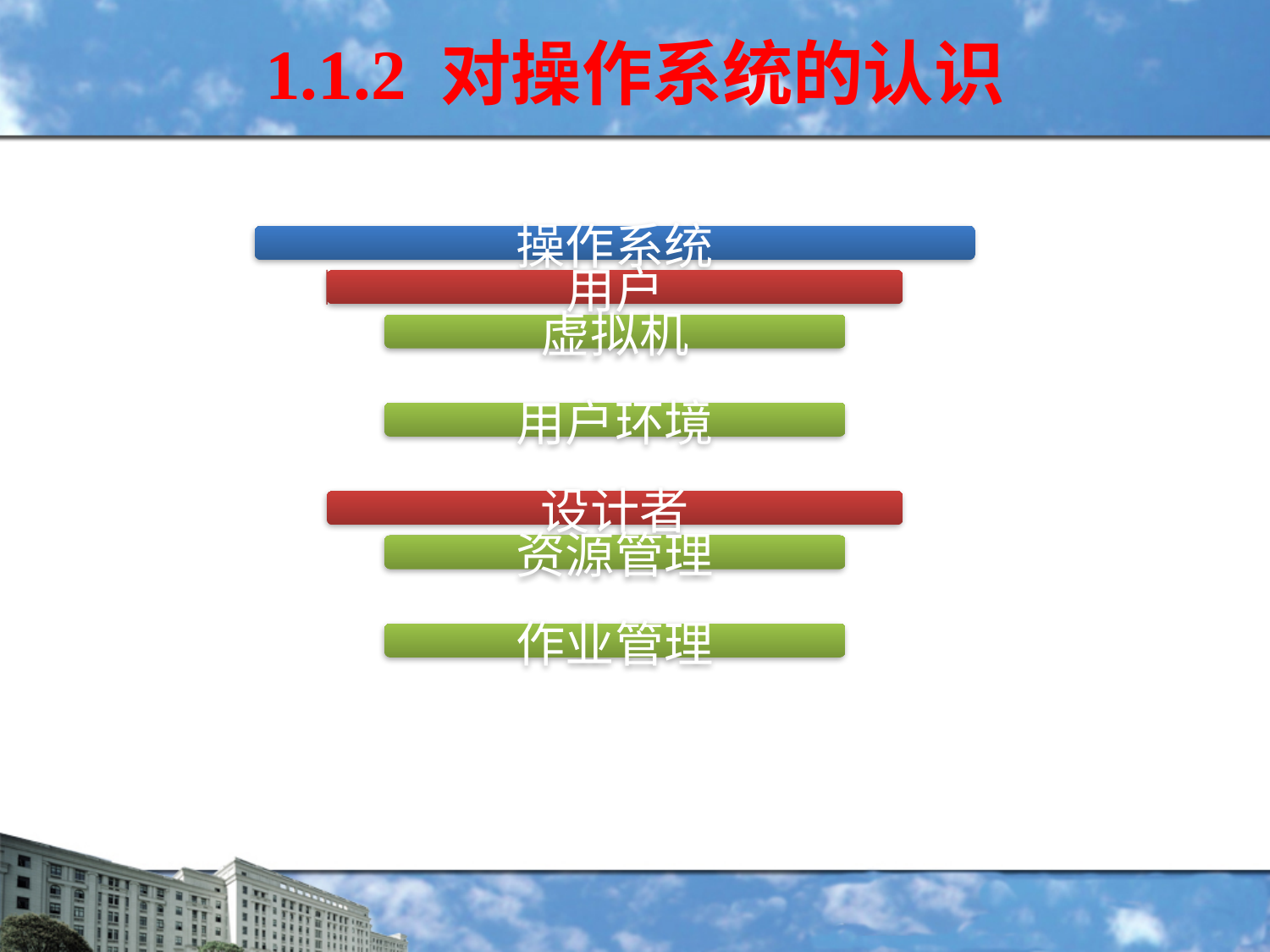

# 1.1.2 对操作系统的认识
操作系统
用户
虚拟机
用户环境
设计者
资源管理
作业管理